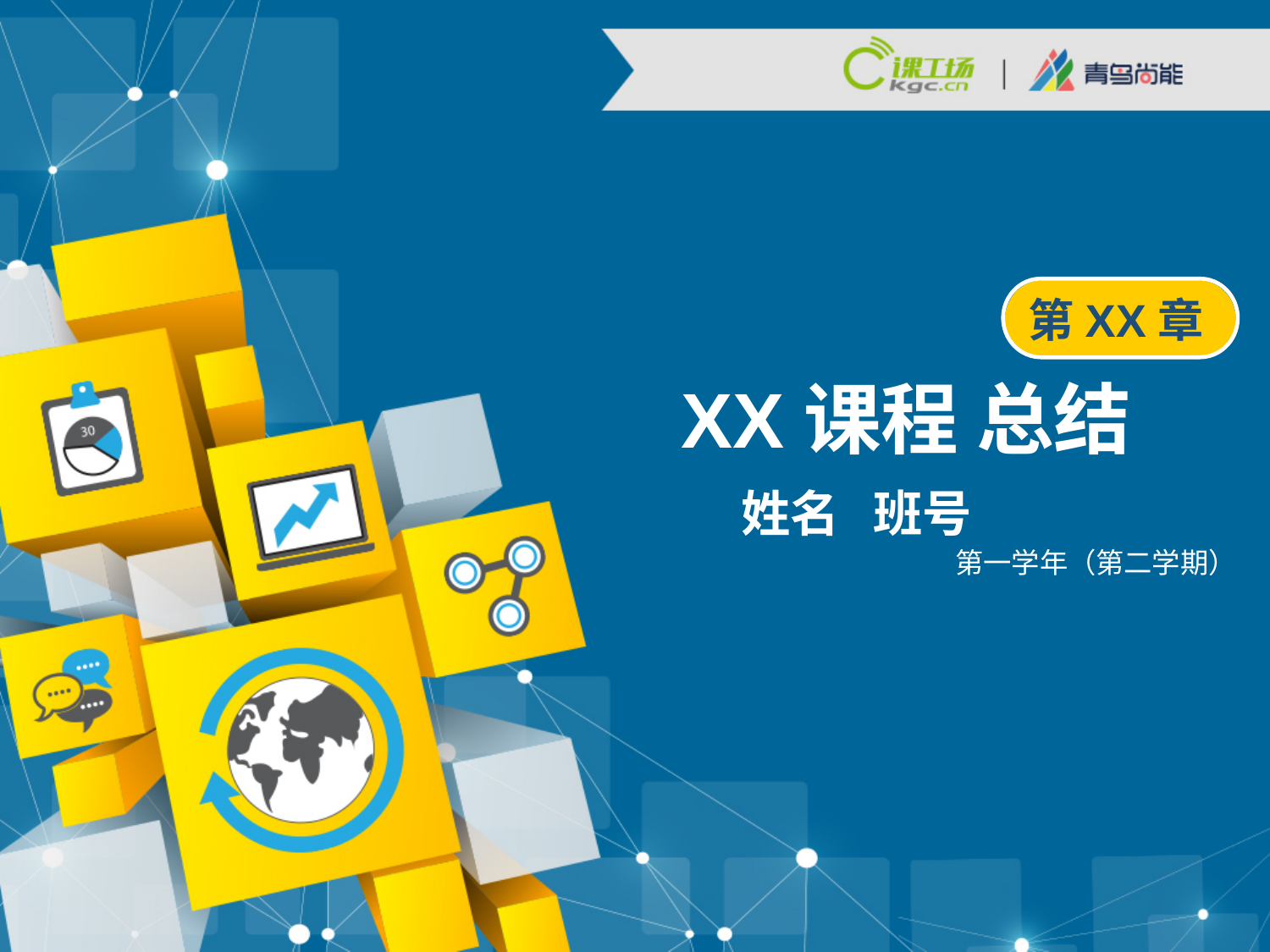

# XX课程 总结 姓名   班号

第XX章
第一学年（第二学期）